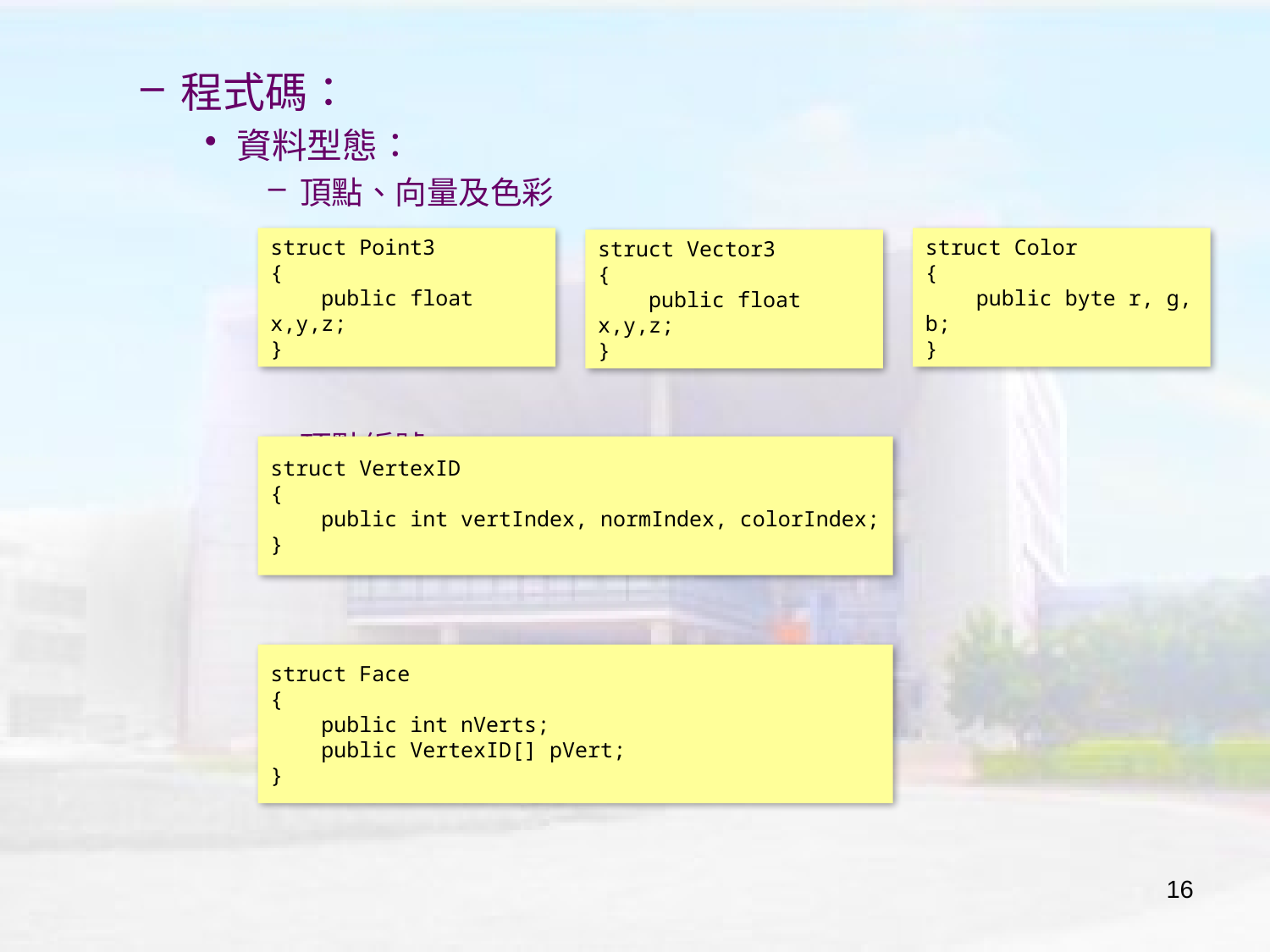

程式碼：
資料型態：
頂點、向量及色彩

頂點編號：

面：
struct Point3
{
    public float x,y,z;
}
struct Color
{
    public byte r, g, b;
}
struct Vector3
{
    public float x,y,z;
}
struct VertexID
{
    public int vertIndex, normIndex, colorIndex;
}
struct Face
{
    public int nVerts;
    public VertexID[] pVert;
}
16